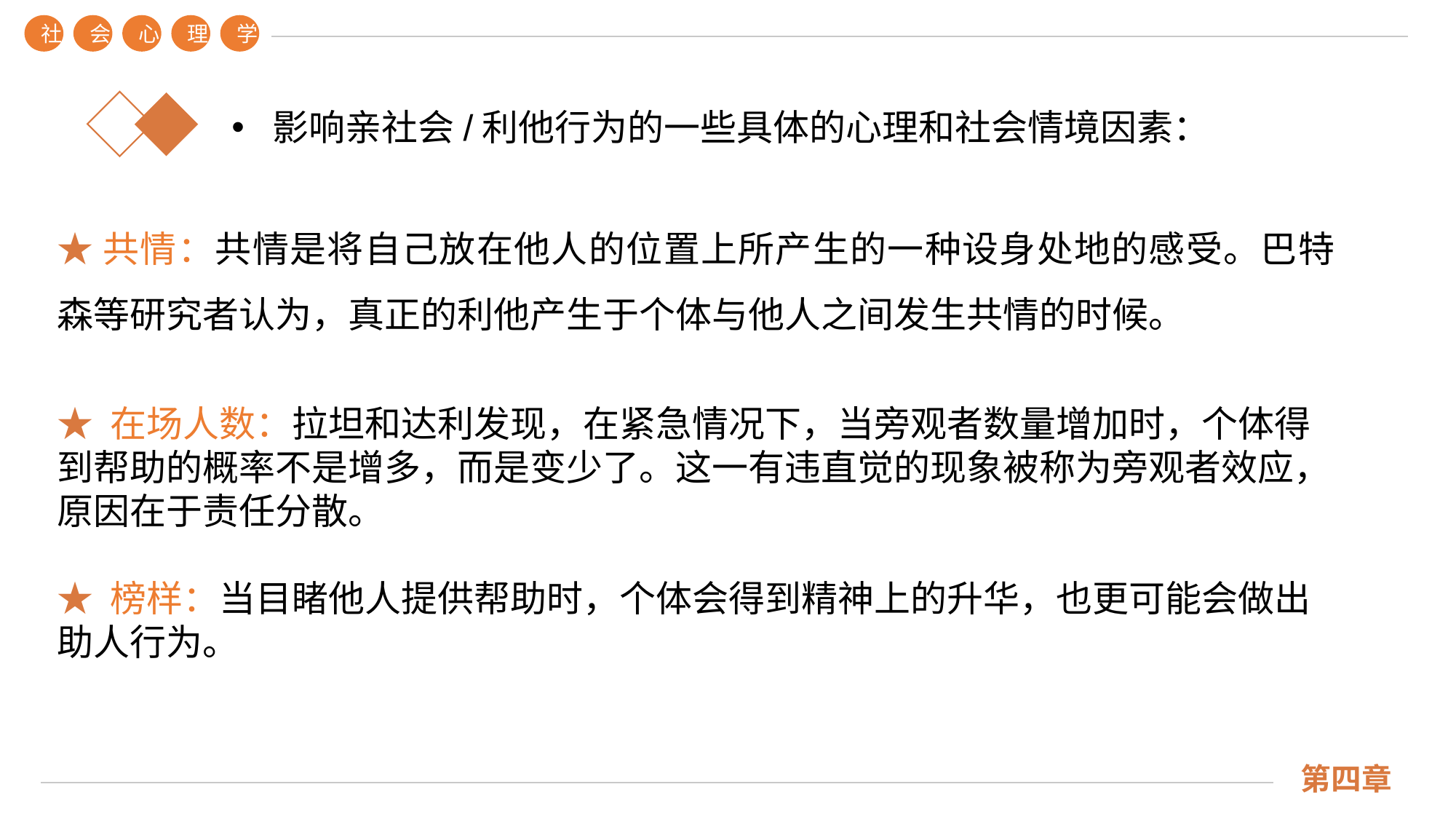

社
会
心
理
学
第四章

影响亲社会/利他行为的一些具体的心理和社会情境因素：

★共情：共情是将自己放在他人的位置上所产生的一种设身处地的感受。巴特森等研究者认为，真正的利他产生于个体与他人之间发生共情的时候。

★ 在场人数：拉坦和达利发现，在紧急情况下，当旁观者数量增加时，个体得到帮助的概率不是增多，而是变少了。这一有违直觉的现象被称为旁观者效应，原因在于责任分散。

★ 榜样：当目睹他人提供帮助时，个体会得到精神上的升华，也更可能会做出助人行为。